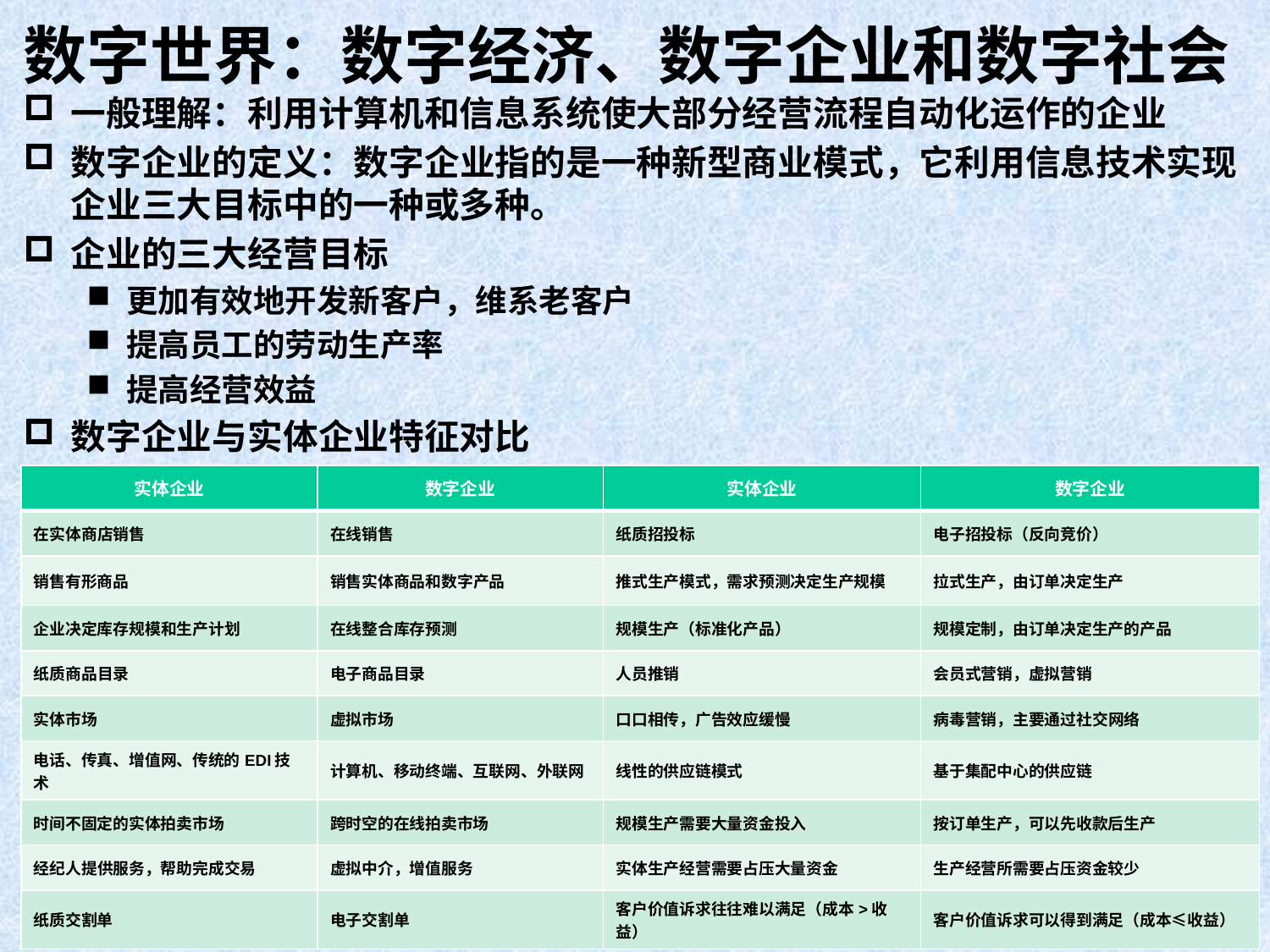

# 数字世界：数字经济、数字企业和数字社会
一般理解：利用计算机和信息系统使大部分经营流程自动化运作的企业
数字企业的定义：数字企业指的是一种新型商业模式，它利用信息技术实现企业三大目标中的一种或多种。
企业的三大经营目标
更加有效地开发新客户，维系老客户
提高员工的劳动生产率
提高经营效益
数字企业与实体企业特征对比
| 实体企业 | 数字企业 | 实体企业 | 数字企业 |
| --- | --- | --- | --- |
| 在实体商店销售 | 在线销售 | 纸质招投标 | 电子招投标（反向竞价） |
| 销售有形商品 | 销售实体商品和数字产品 | 推式生产模式，需求预测决定生产规模 | 拉式生产，由订单决定生产 |
| 企业决定库存规模和生产计划 | 在线整合库存预测 | 规模生产（标准化产品） | 规模定制，由订单决定生产的产品 |
| 纸质商品目录 | 电子商品目录 | 人员推销 | 会员式营销，虚拟营销 |
| 实体市场 | 虚拟市场 | 口口相传，广告效应缓慢 | 病毒营销，主要通过社交网络 |
| 电话、传真、增值网、传统的EDI技术 | 计算机、移动终端、互联网、外联网 | 线性的供应链模式 | 基于集配中心的供应链 |
| 时间不固定的实体拍卖市场 | 跨时空的在线拍卖市场 | 规模生产需要大量资金投入 | 按订单生产，可以先收款后生产 |
| 经纪人提供服务，帮助完成交易 | 虚拟中介，增值服务 | 实体生产经营需要占压大量资金 | 生产经营所需要占压资金较少 |
| 纸质交割单 | 电子交割单 | 客户价值诉求往往难以满足（成本>收益） | 客户价值诉求可以得到满足（成本≤收益） |